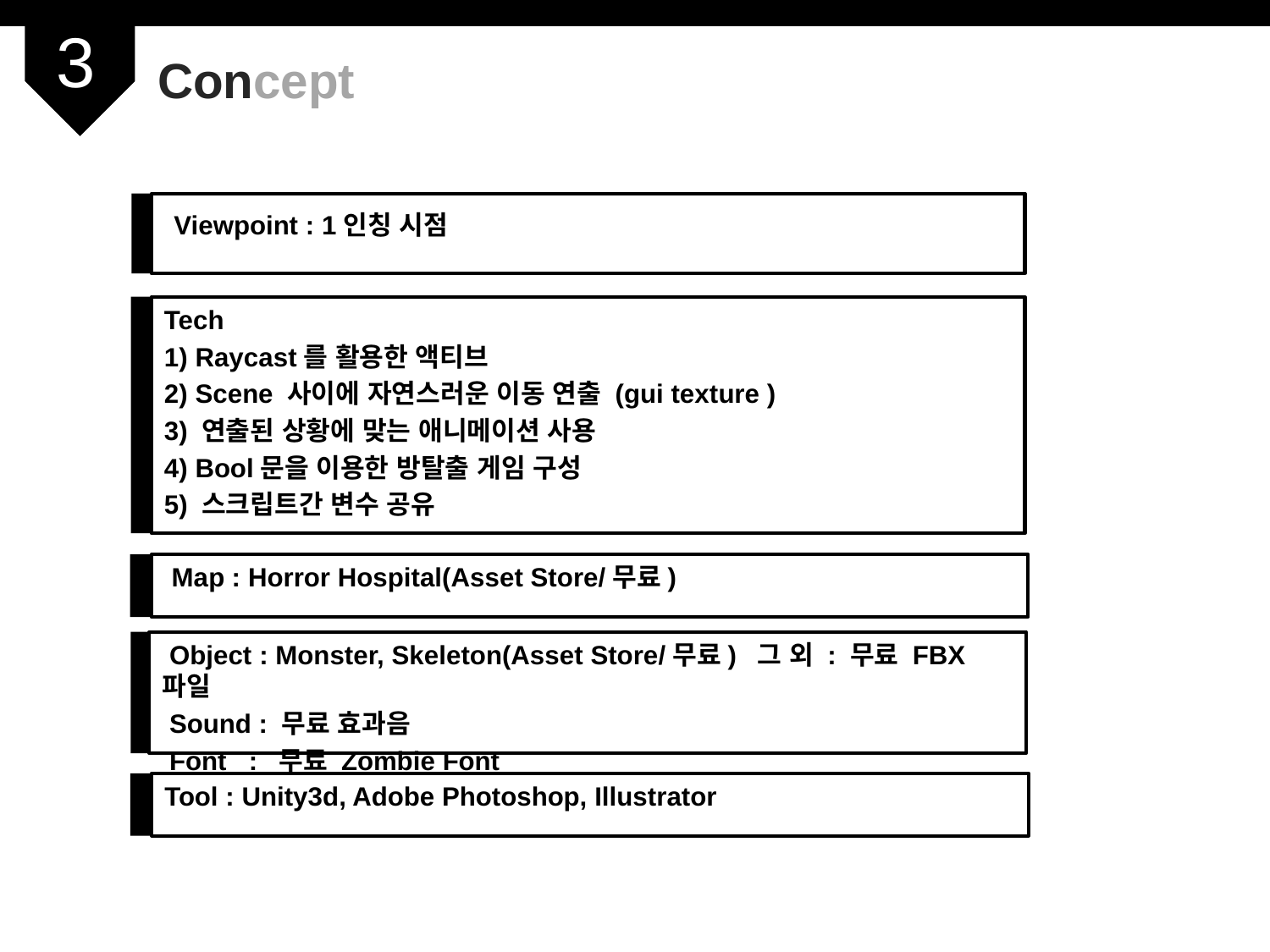

3

Concept

 Viewpoint : 1인칭 시점

Tech
1) Raycast를 활용한 액티브
2) Scene 사이에 자연스러운 이동 연출 (gui texture )
3) 연출된 상황에 맞는 애니메이션 사용
4) Bool문을 이용한 방탈출 게임 구성
5) 스크립트간 변수 공유
 Map : Horror Hospital(Asset Store/무료)

 Object : Monster, Skeleton(Asset Store/무료)  그 외 : 무료 FBX파일
 Sound : 무료 효과음
 Font   :  무료 Zombie Font
Tool : Unity3d, Adobe Photoshop, Illustrator